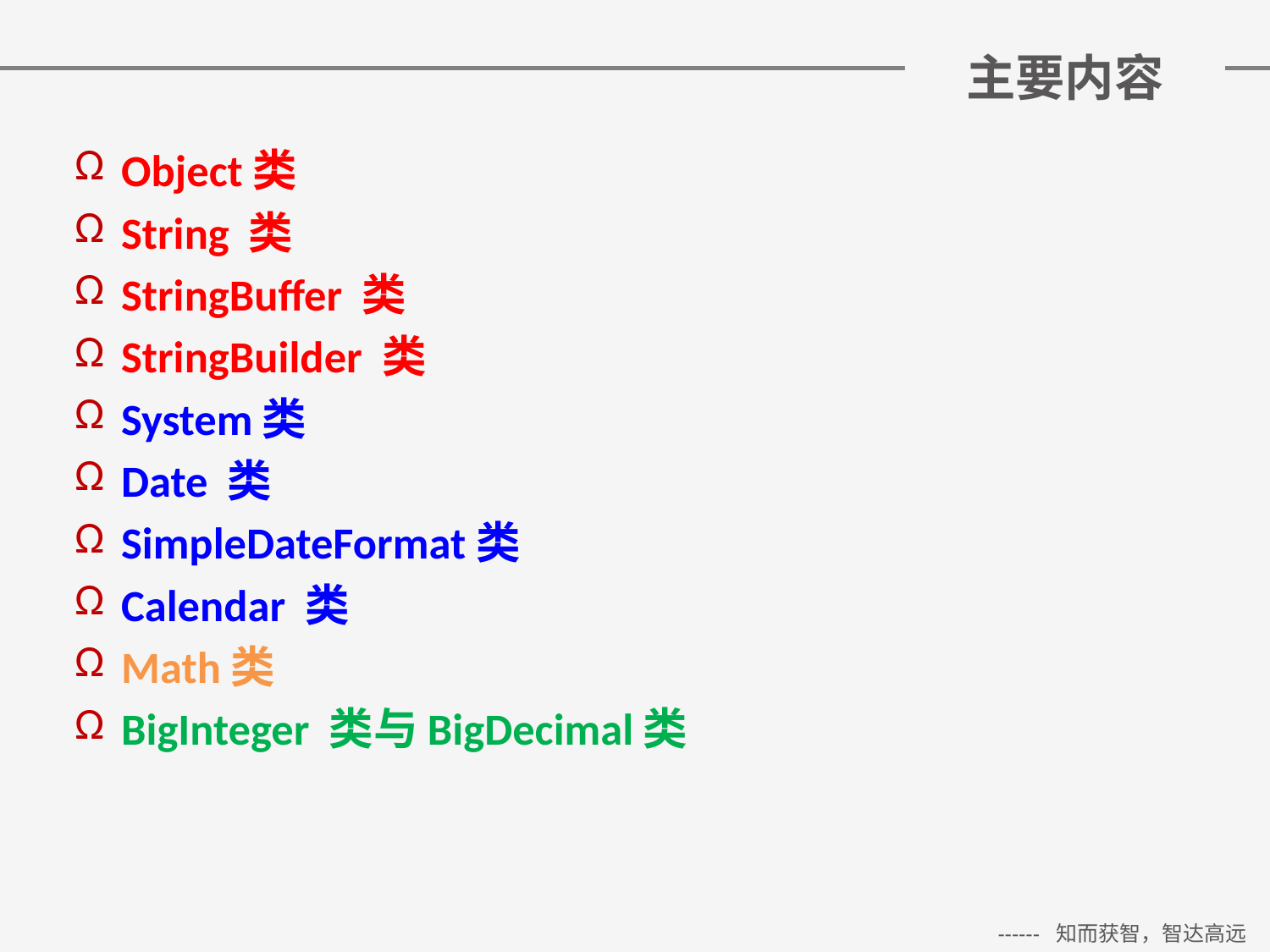

# 主要内容
Object类
String 类
StringBuffer 类
StringBuilder 类
System类
Date 类
SimpleDateFormat类
Calendar 类
Math类
BigInteger 类与BigDecimal类